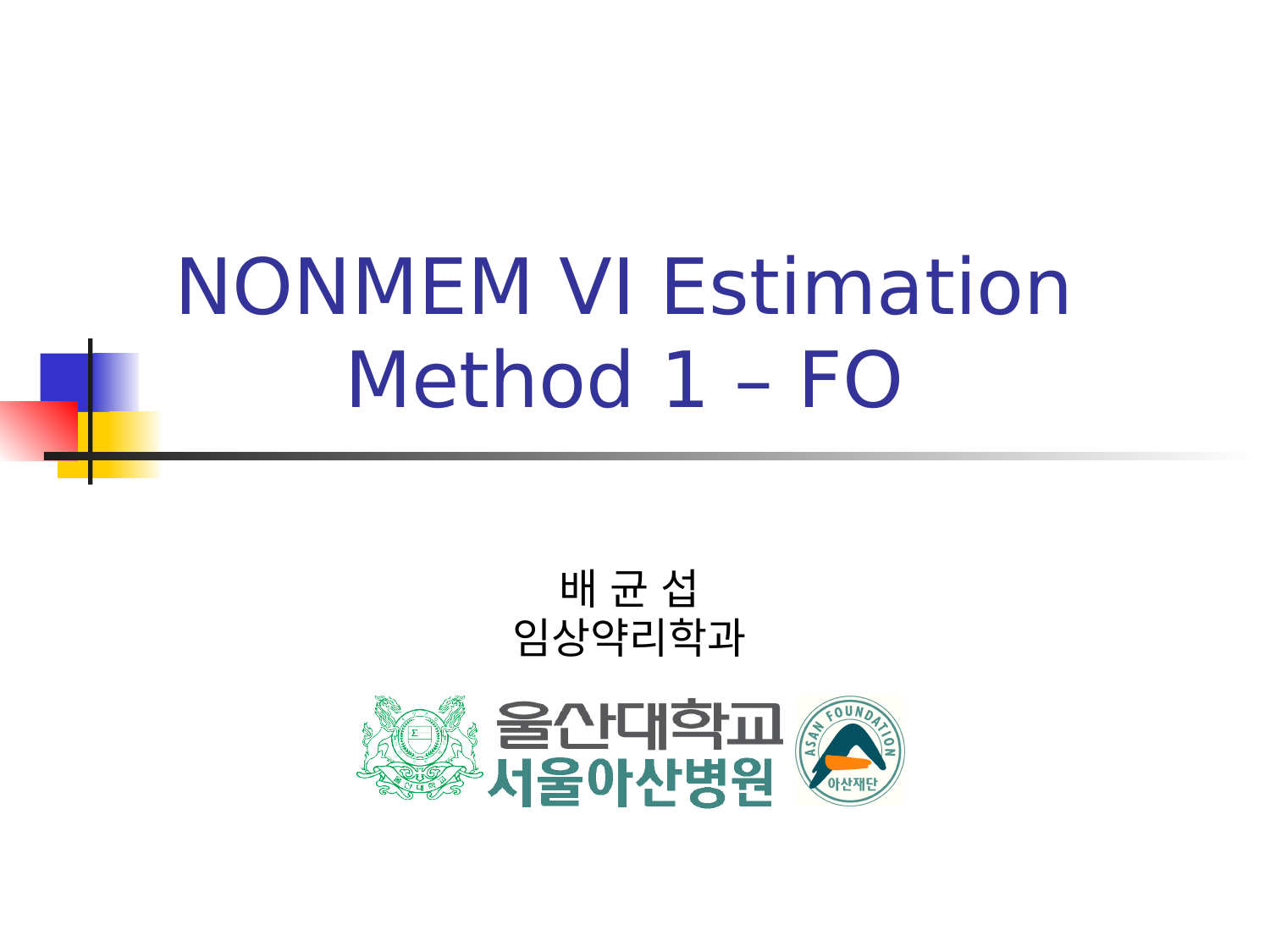

# NONMEM VI Estimation Method 1 – FO
배 균 섭
임상약리학과